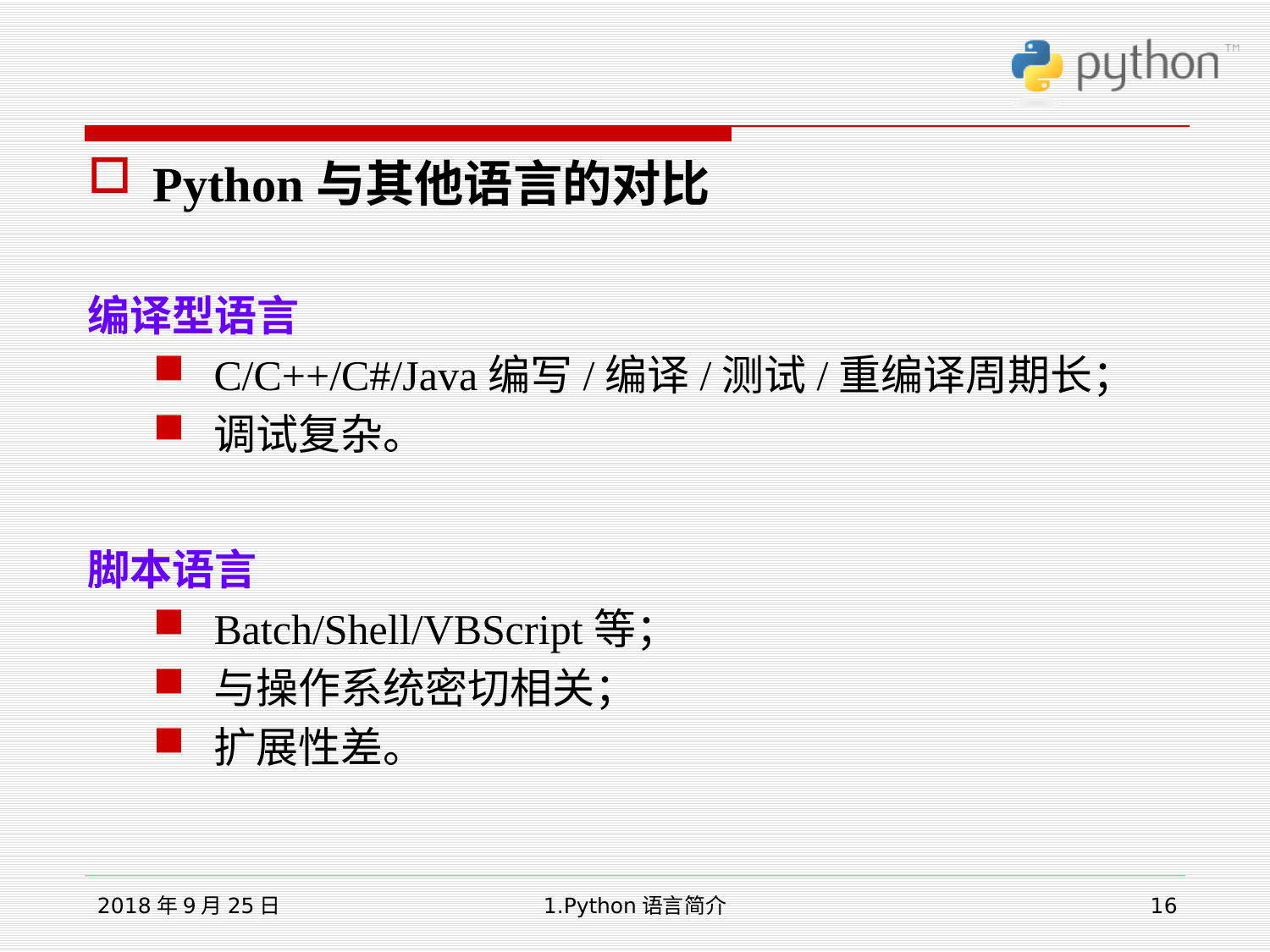

Python与其他语言的对比

编译型语言
C/C++/C#/Java编写/编译/测试/重编译周期长；
调试复杂。

脚本语言
Batch/Shell/VBScript等；
与操作系统密切相关；
扩展性差。

2018年9月25日
1.Python语言简介
16